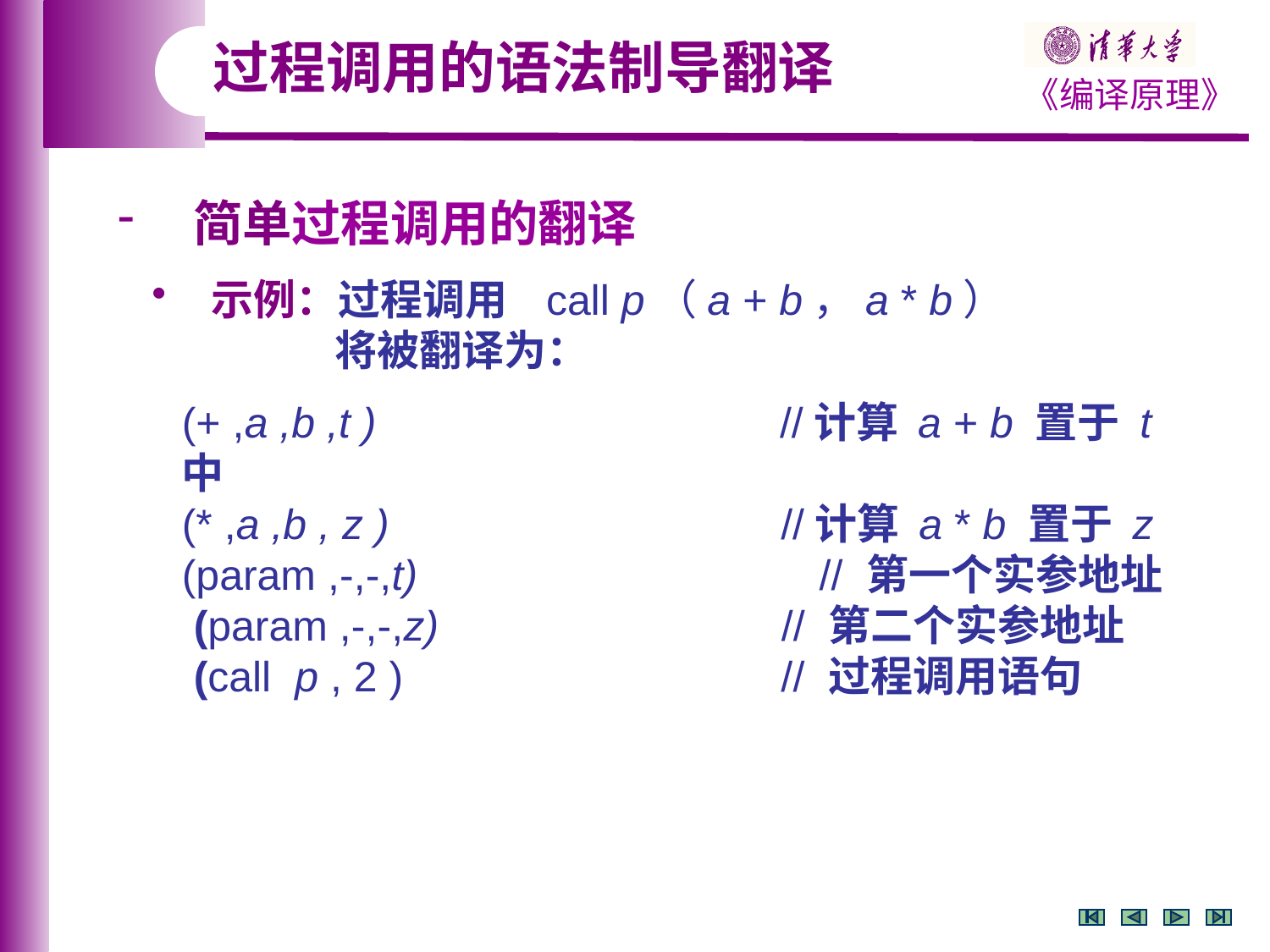

过程调用的语法制导翻译
   简单过程调用的翻译

  示例：过程调用   call p（a + b，a * b）
               将被翻译为：

(+ ,a ,b ,t )                                  //计算 a + b 置于 t 中
(* ,a ,b , z )                                 //计算 a * b 置于 z
(param ,-,-,t)                                  // 第一个实参地址
 (param ,-,-,z)                             // 第二个实参地址
 (call  p , 2 )                                // 过程调用语句